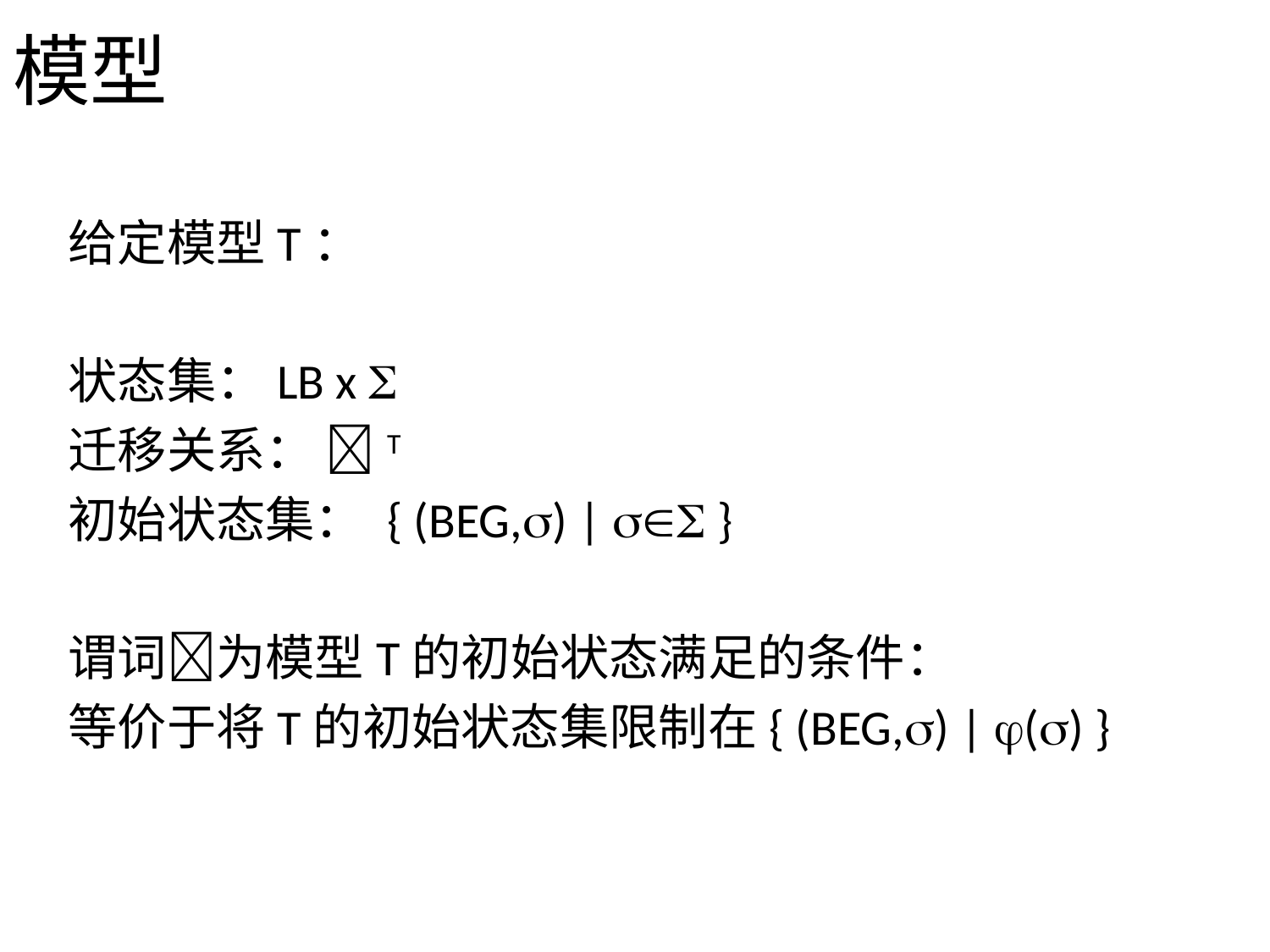

# 模型

给定模型T：

状态集：LB x Σ
迁移关系： →T
初始状态集： { (BEG,σ) | σ∈Σ }

谓词ϕ为模型T的初始状态满足的条件：
等价于将T的初始状态集限制在{ (BEG,σ) | ϕ(σ) }